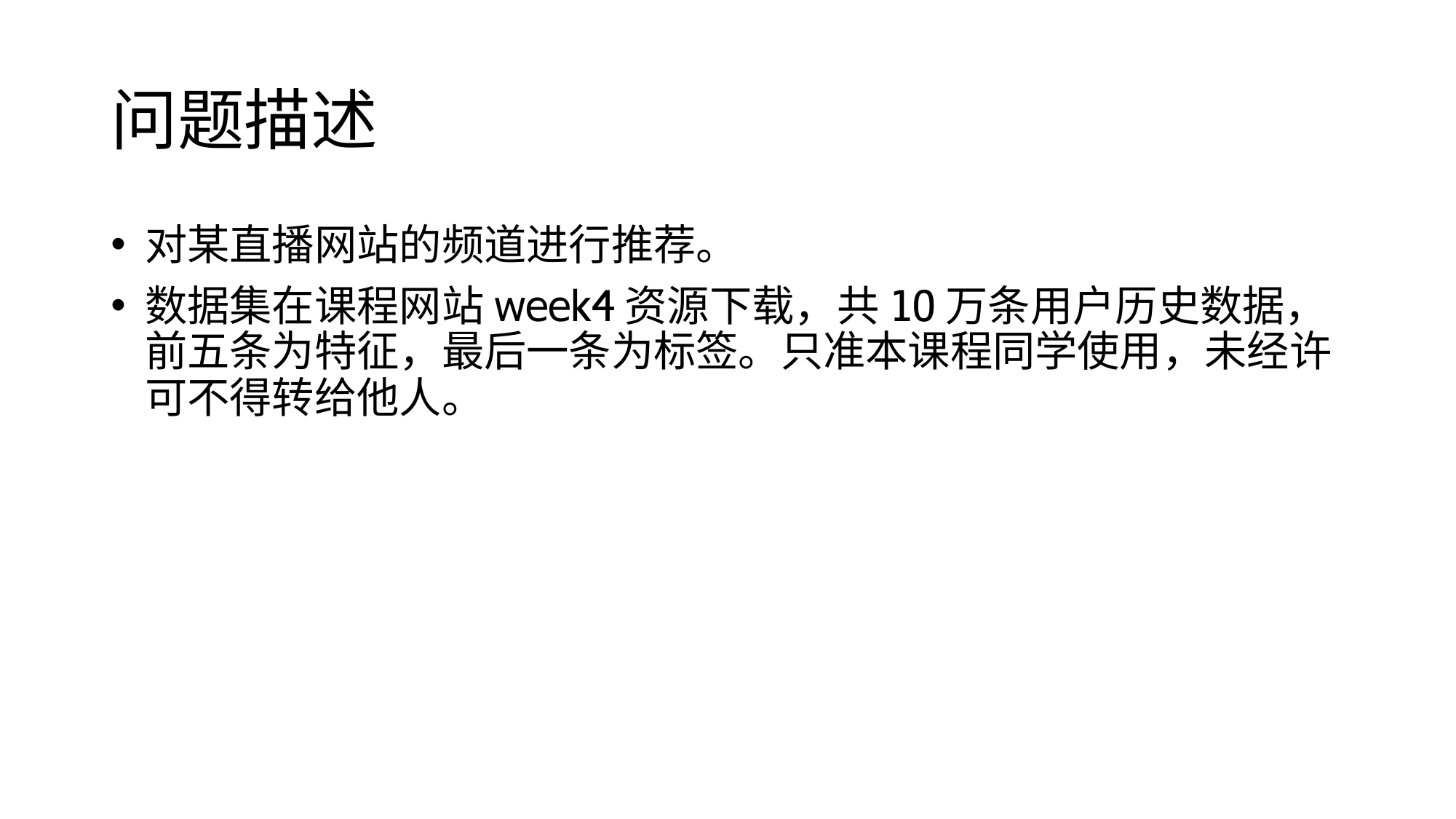

# 问题描述
对某直播网站的频道进行推荐。
数据集在课程网站week4资源下载，共10万条用户历史数据，前五条为特征，最后一条为标签。只准本课程同学使用，未经许可不得转给他人。